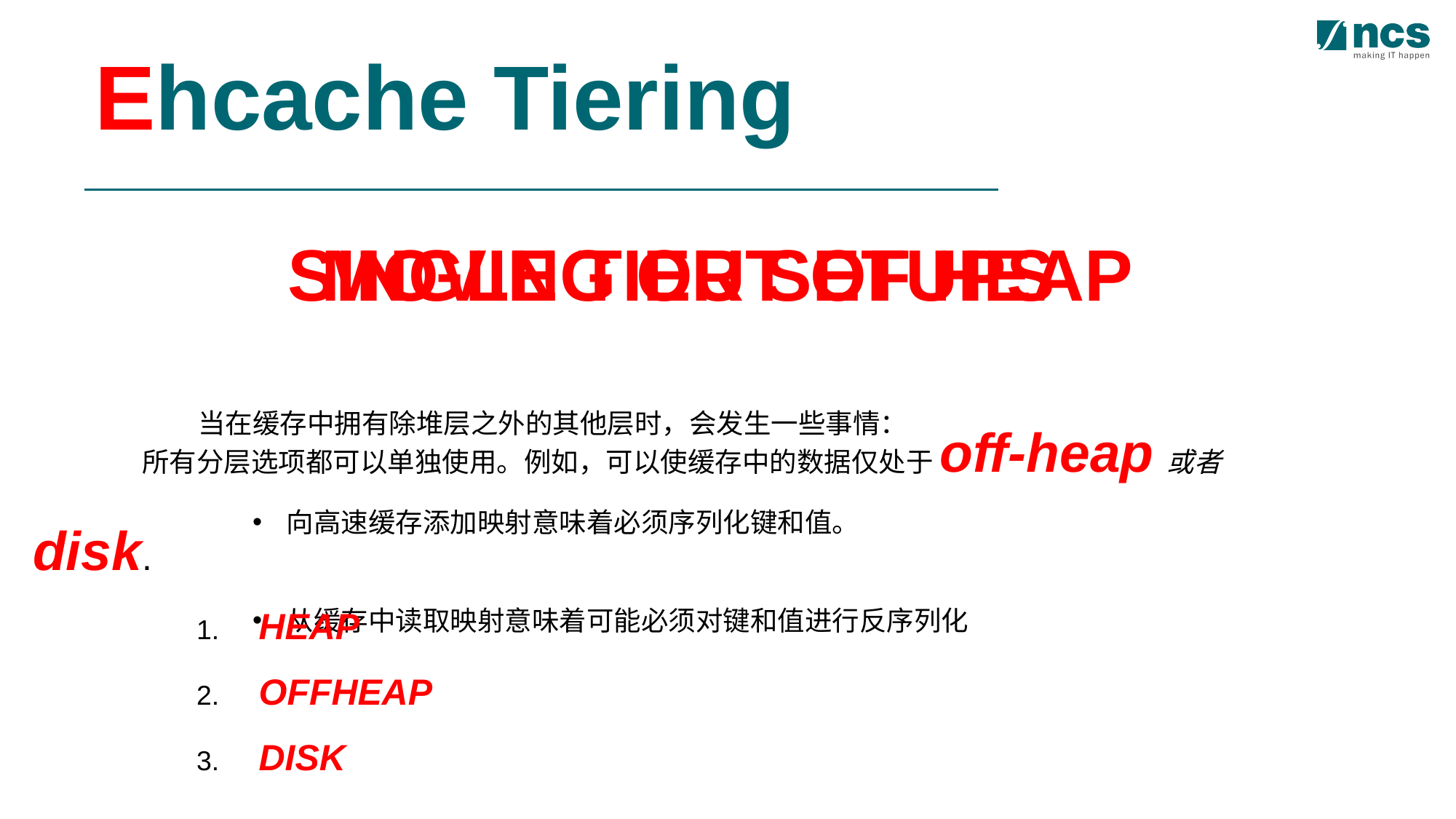

Ehcache Tiering
SINGLE TIER SETUPS

	所有分层选项都可以单独使用。例如，可以使缓存中的数据仅处于off-heap或者 disk.
 HEAP
 OFFHEAP
 DISK

MOVING OUT OF HEAP

	当在缓存中拥有除堆层之外的其他层时，会发生一些事情：

向高速缓存添加映射意味着必须序列化键和值。

从缓存中读取映射意味着可能必须对键和值进行反序列化